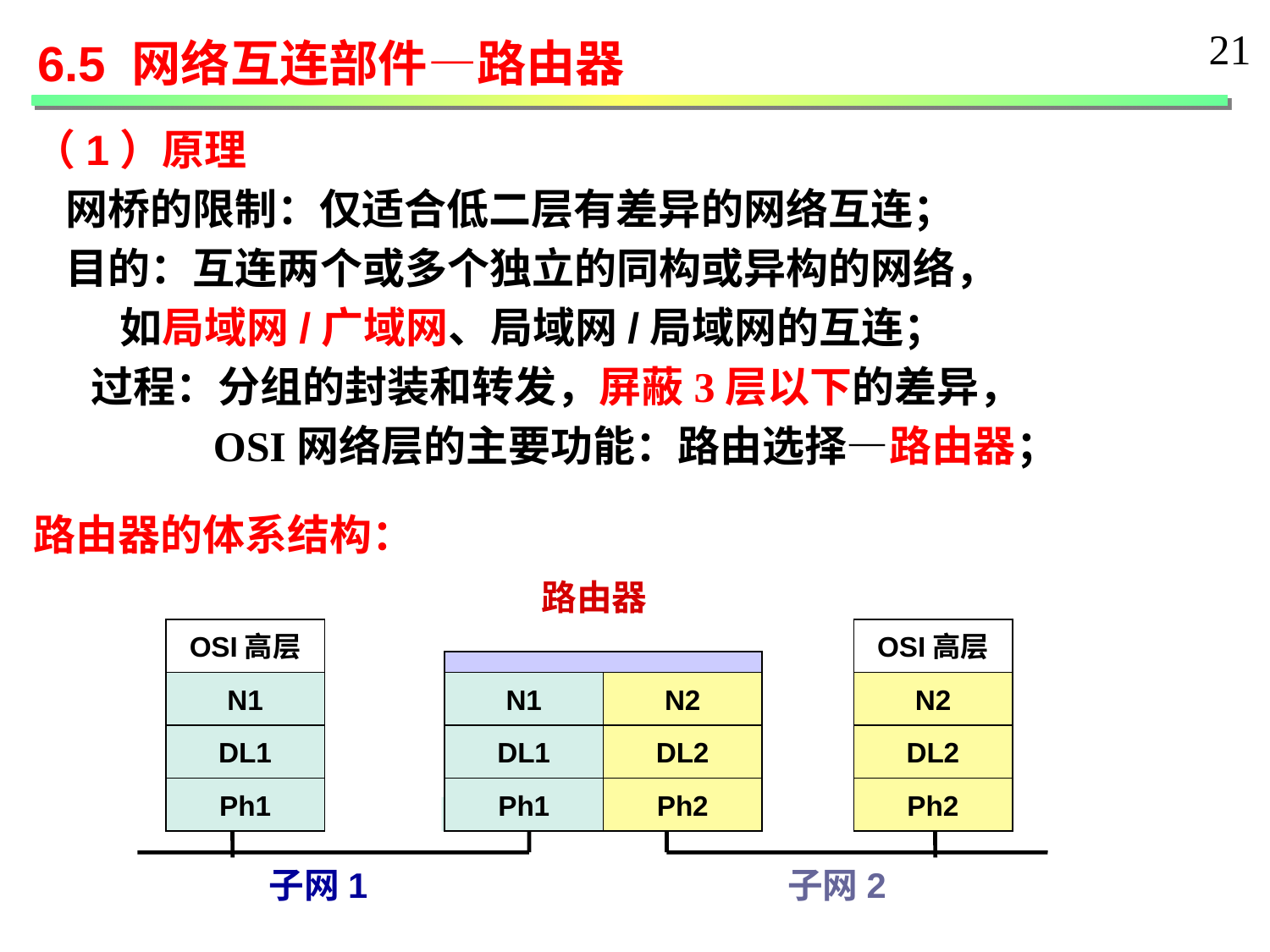

21
6.5 网络互连部件—路由器

（1）原理
   网桥的限制：仅适合低二层有差异的网络互连；
   目的：互连两个或多个独立的同构或异构的网络，
        如局域网/广域网、局域网/局域网的互连；
     过程：分组的封装和转发，屏蔽3层以下的差异，
                 OSI网络层的主要功能：路由选择—路由器；

路由器的体系结构：
路由器
OSI高层
OSI高层

N1
N1
N2
N2
DL1
DL1
DL2
DL2
Ph1
Ph1
Ph2
Ph2

子网1
子网2